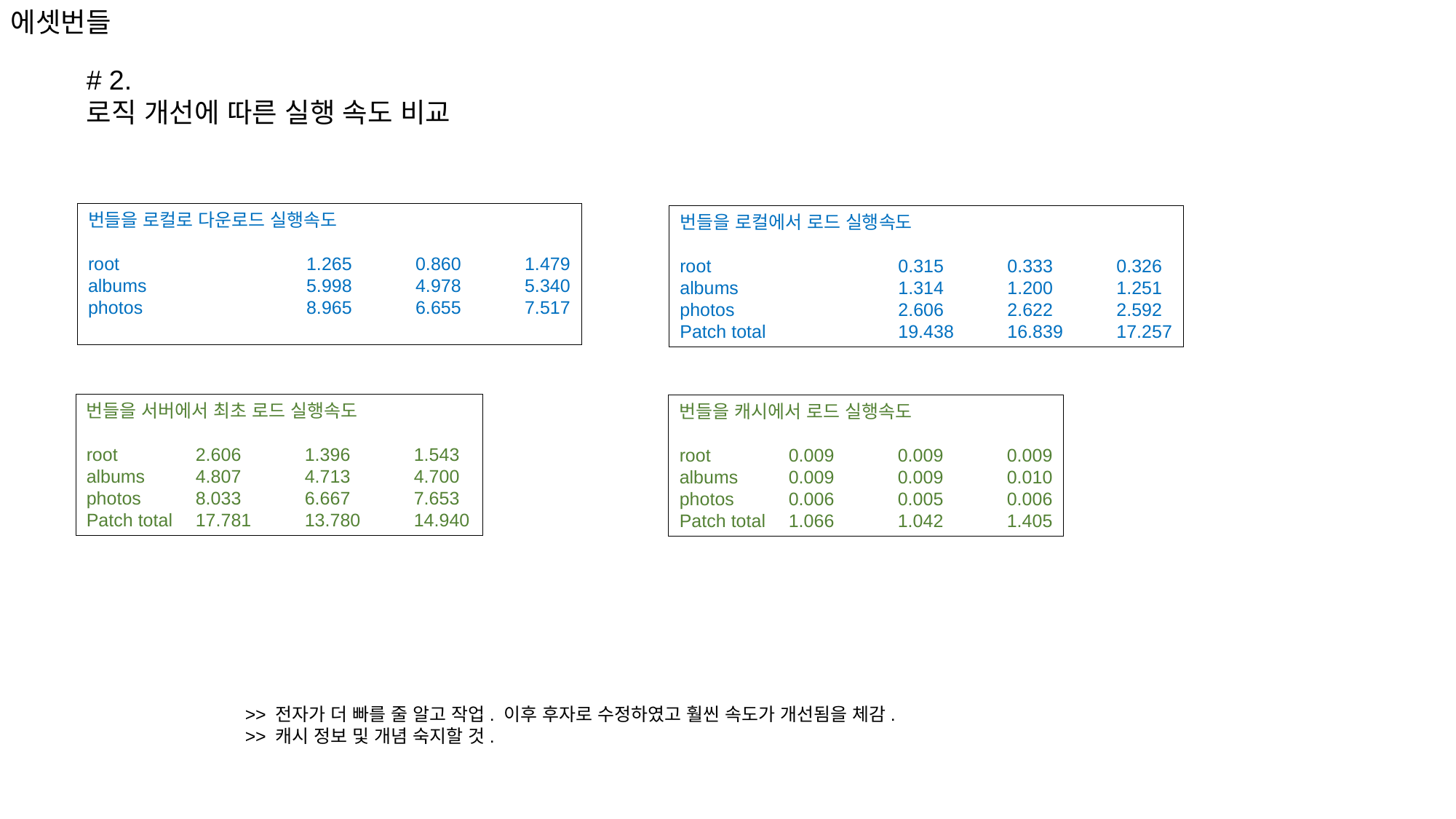

에셋번들
# 2.
로직 개선에 따른 실행 속도 비교
번들을 로컬로 다운로드 실행속도

root		1.265	0.860	1.479
albums		5.998	4.978	5.340
photos		8.965	6.655	7.517

번들을 로컬에서 로드 실행속도

root		0.315	0.333	0.326
albums		1.314	1.200	1.251
photos		2.606	2.622	2.592
Patch total		19.438	16.839	17.257
번들을 서버에서 최초 로드 실행속도

root	2.606	1.396	1.543
albums	4.807	4.713	4.700
photos	8.033	6.667	7.653
Patch total	17.781	13.780	14.940
번들을 캐시에서 로드 실행속도

root	0.009	0.009	0.009
albums	0.009	0.009	0.010
photos	0.006	0.005	0.006
Patch total	1.066	1.042	1.405

>> 전자가 더 빠를 줄 알고 작업. 이후 후자로 수정하였고 훨씬 속도가 개선됨을 체감.
>> 캐시 정보 및 개념 숙지할 것.